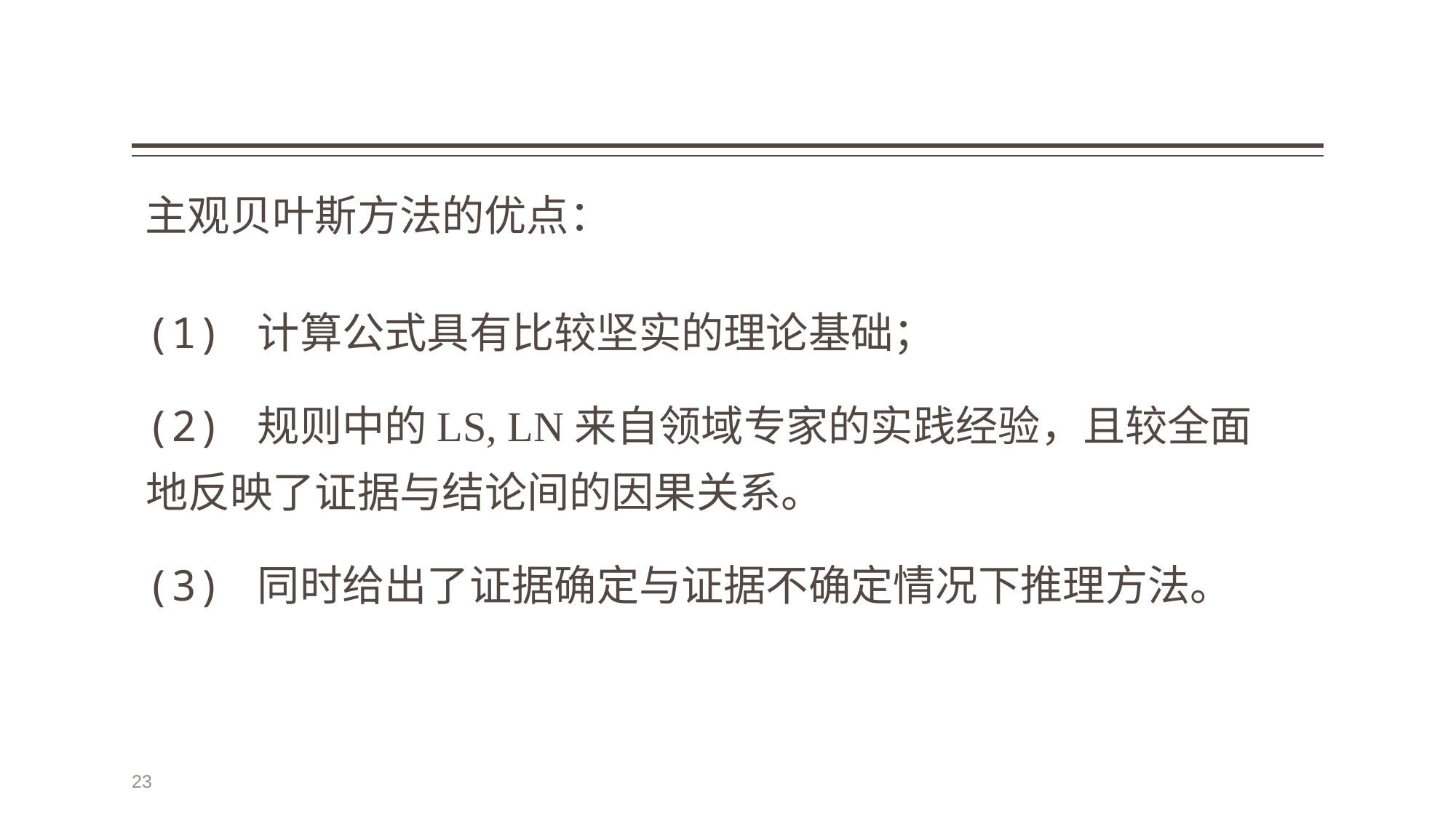

# 主观贝叶斯方法的优点：
(1) 计算公式具有比较坚实的理论基础；
(2) 规则中的LS, LN来自领域专家的实践经验，且较全面地反映了证据与结论间的因果关系。
(3) 同时给出了证据确定与证据不确定情况下推理方法。
23